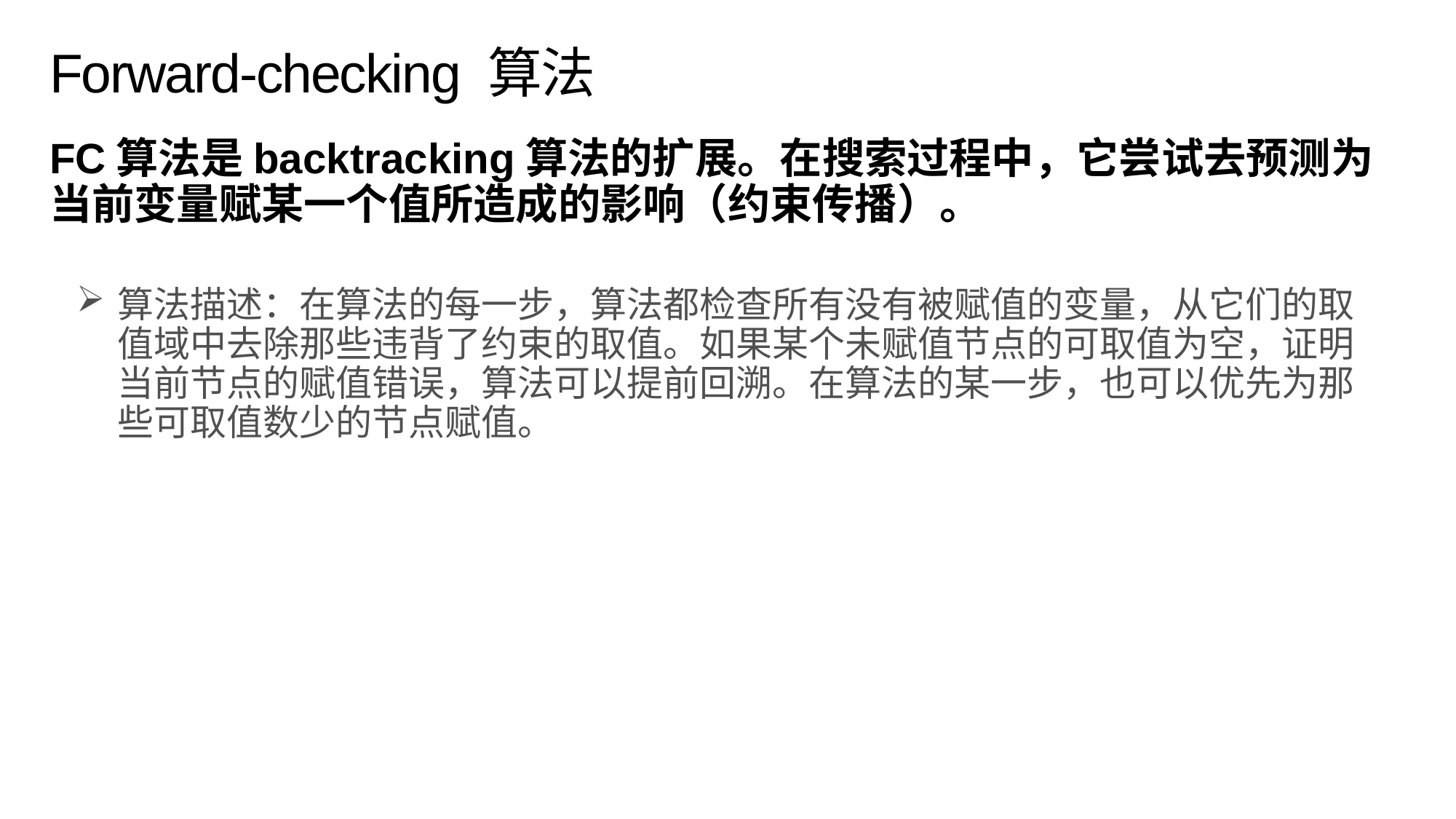

# Forward-checking 算法
FC算法是backtracking算法的扩展。在搜索过程中，它尝试去预测为当前变量赋某一个值所造成的影响（约束传播）。

算法描述：在算法的每一步，算法都检查所有没有被赋值的变量，从它们的取值域中去除那些违背了约束的取值。如果某个未赋值节点的可取值为空，证明当前节点的赋值错误，算法可以提前回溯。在算法的某一步，也可以优先为那些可取值数少的节点赋值。